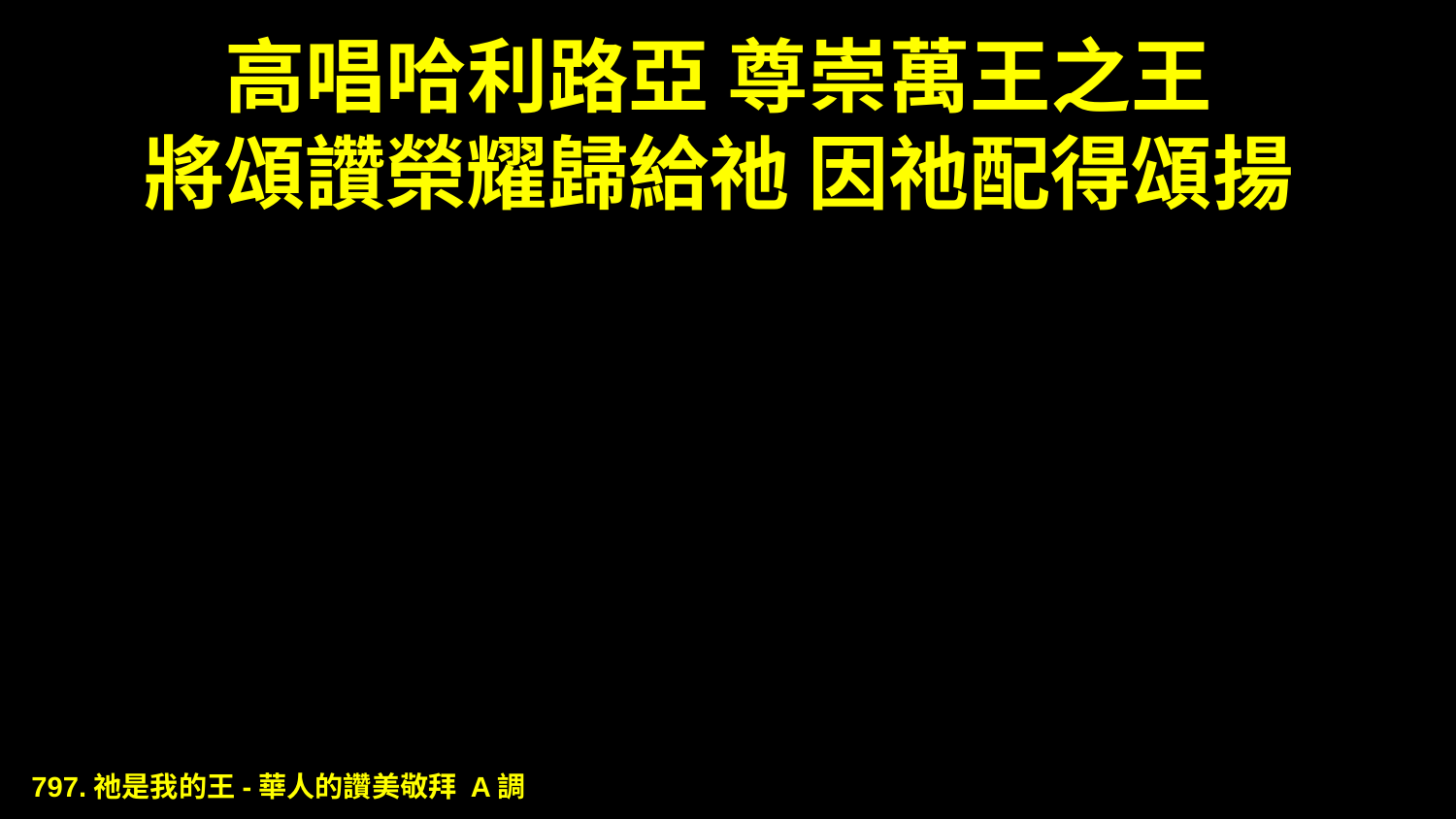

# 高唱哈利路亞 尊崇萬王之王 將頌讚榮耀歸給祂 因祂配得頌揚
797.祂是我的王-華人的讚美敬拜 A調